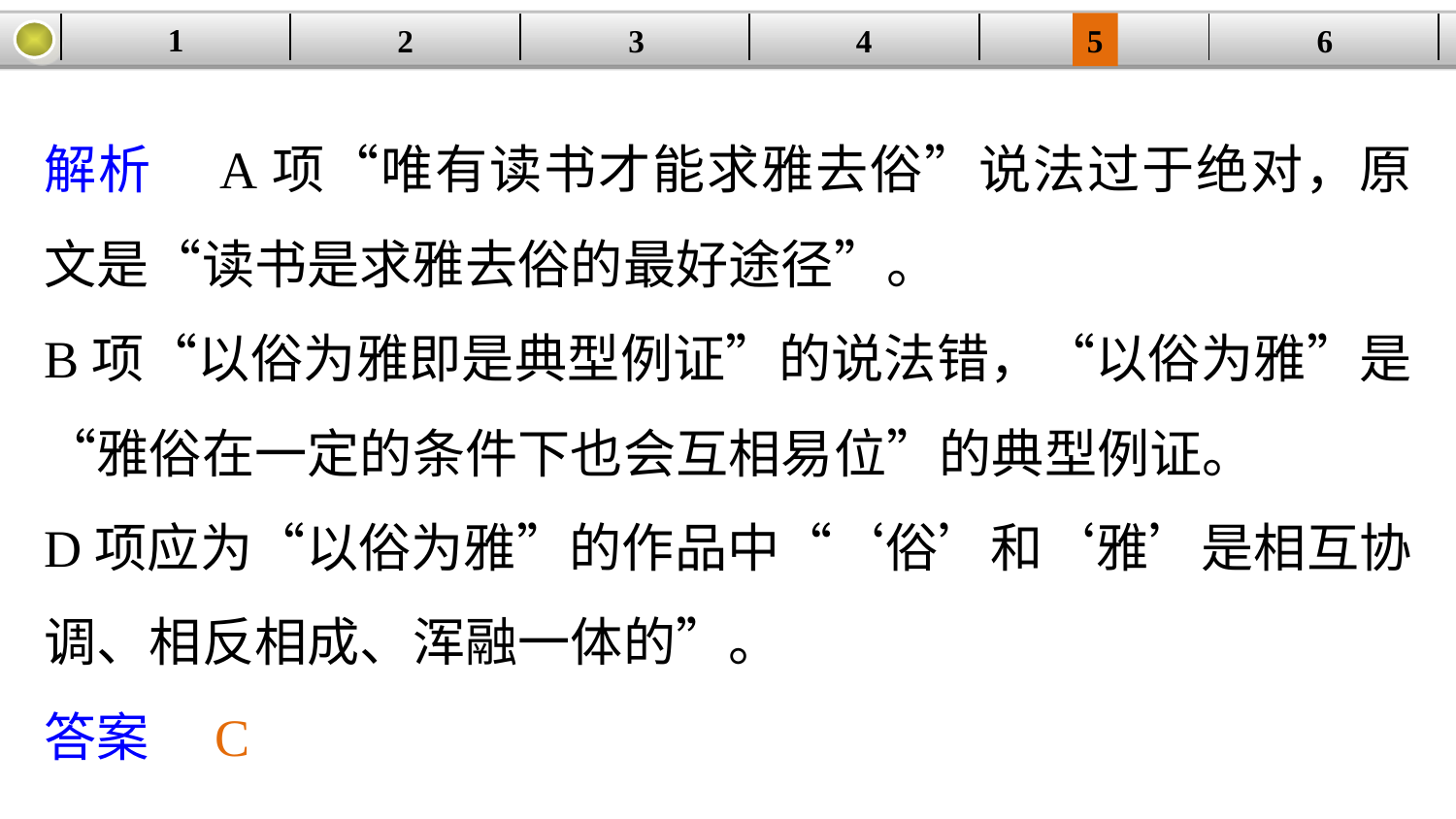

1
3
4
5
6
2
|  |  |  |  |  |  |
| --- | --- | --- | --- | --- | --- |

解析　A项“唯有读书才能求雅去俗”说法过于绝对，原文是“读书是求雅去俗的最好途径”。
B项“以俗为雅即是典型例证”的说法错，“以俗为雅”是“雅俗在一定的条件下也会互相易位”的典型例证。
D项应为“以俗为雅”的作品中“‘俗’和‘雅’是相互协调、相反相成、浑融一体的”。
答案　C